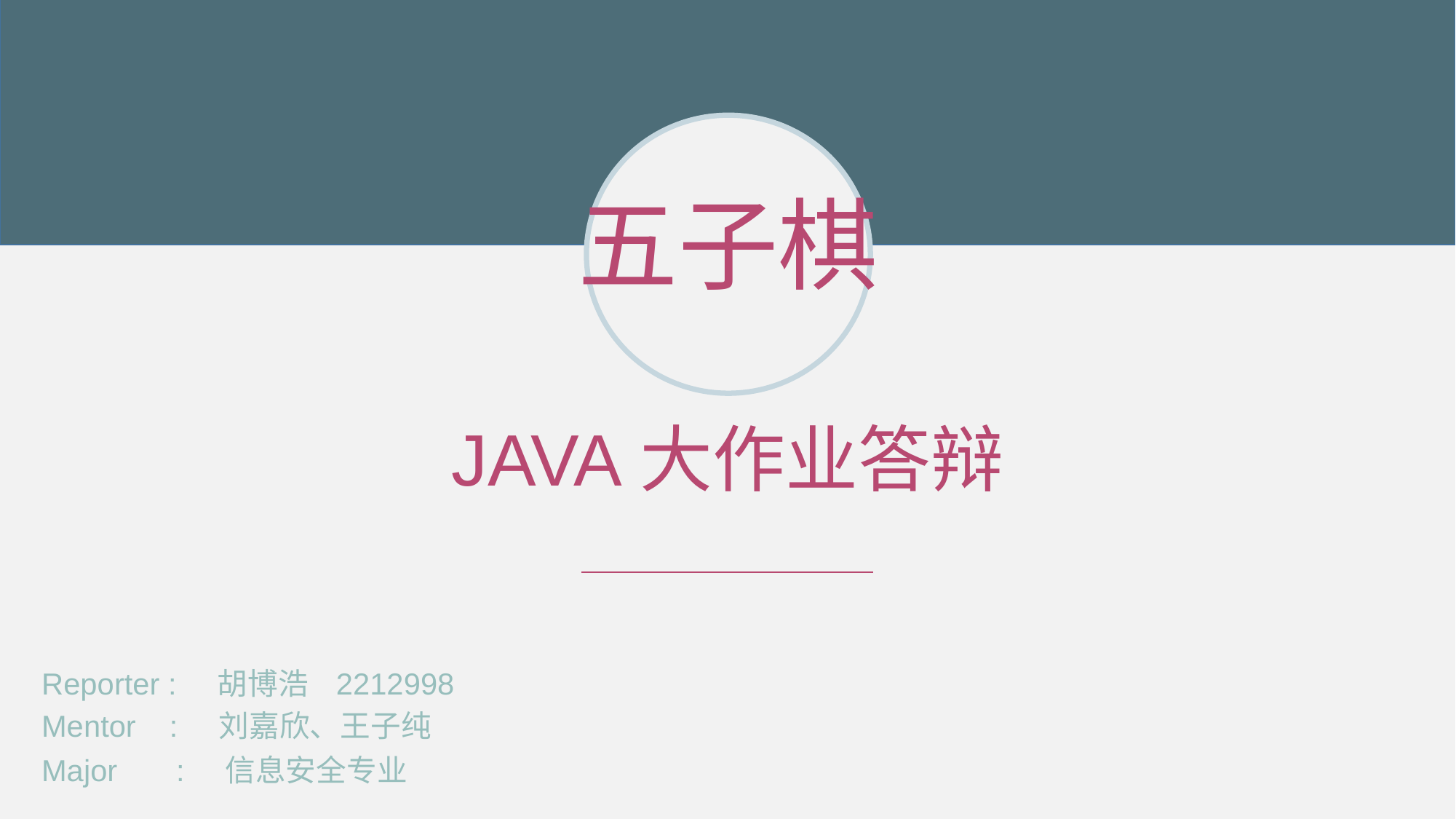

五子棋
JAVA大作业答辩
Reporter :    胡博浩   2212998
Mentor    :    刘嘉欣、王子纯
Major       :    信息安全专业